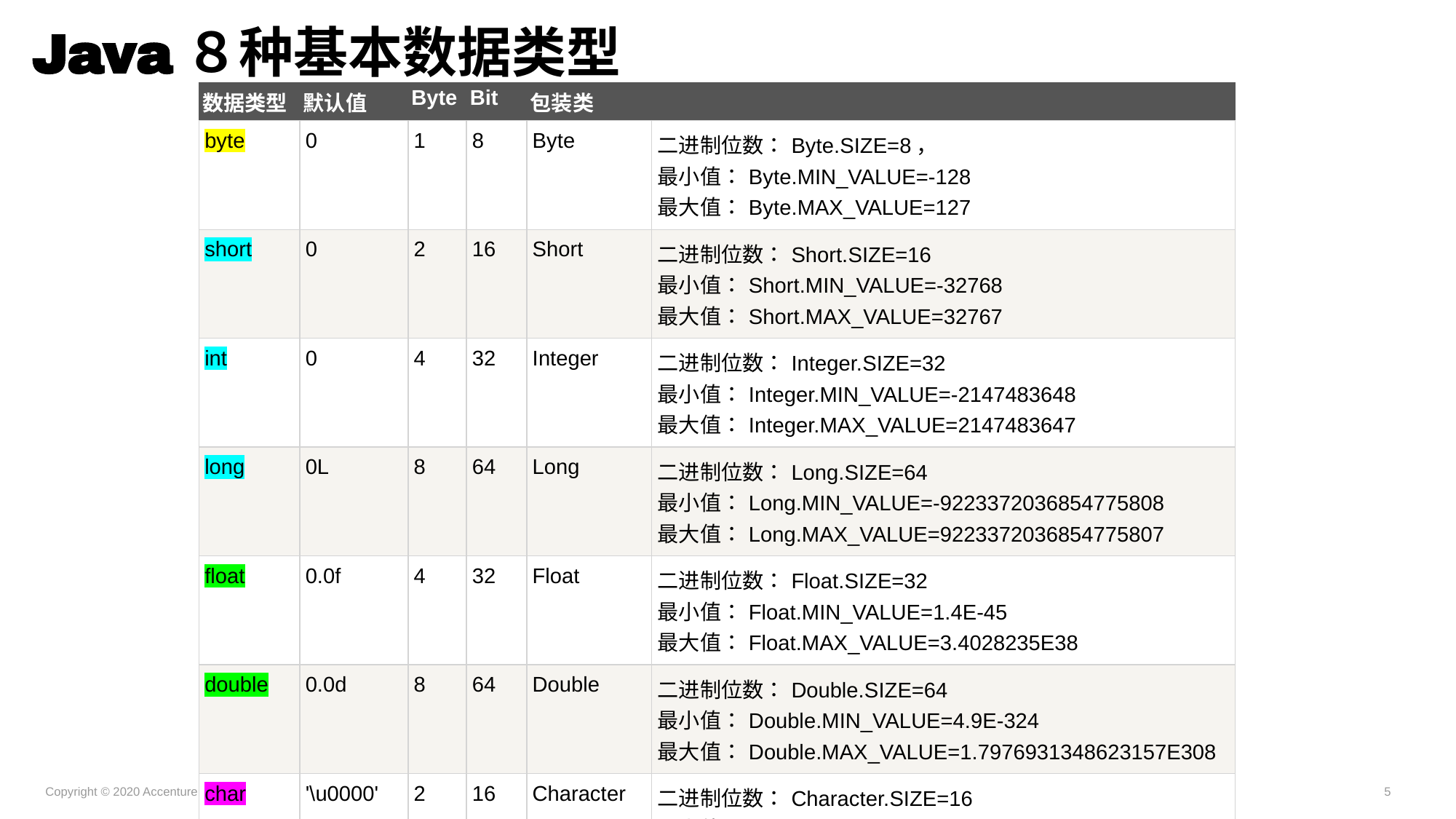

# Java８种基本数据类型
| 数据类型 | 默认值 | Byte | Bit | 包装类 |  |
| --- | --- | --- | --- | --- | --- |
| byte | 0 | 1 | 8 | Byte | 二进制位数：Byte.SIZE=8， 最小值：Byte.MIN\_VALUE=-128 最大值：Byte.MAX\_VALUE=127 |
| short | 0 | 2 | 16 | Short | 二进制位数：Short.SIZE=16 最小值：Short.MIN\_VALUE=-32768 最大值：Short.MAX\_VALUE=32767 |
| int | 0 | 4 | 32 | Integer | 二进制位数：Integer.SIZE=32 最小值：Integer.MIN\_VALUE=-2147483648 最大值：Integer.MAX\_VALUE=2147483647 |
| long | 0L | 8 | 64 | Long | 二进制位数：Long.SIZE=64 最小值：Long.MIN\_VALUE=-9223372036854775808 最大值：Long.MAX\_VALUE=9223372036854775807 |
| float | 0.0f | 4 | 32 | Float | 二进制位数：Float.SIZE=32 最小值：Float.MIN\_VALUE=1.4E-45 最大值：Float.MAX\_VALUE=3.4028235E38 |
| double | 0.0d | 8 | 64 | Double | 二进制位数：Double.SIZE=64 最小值：Double.MIN\_VALUE=4.9E-324 最大值：Double.MAX\_VALUE=1.7976931348623157E308 |
| char | '\u0000' | 2 | 16 | Character | 二进制位数：Character.SIZE=16 最小值：Character.MIN\_VALUE=0 最大值：Character.MAX\_VALUE=65535 |
| boolean | false | 1 | 8 | Boolean | 二进制位数：8 |
Copyright © 2020 Accenture. All rights reserved.
5